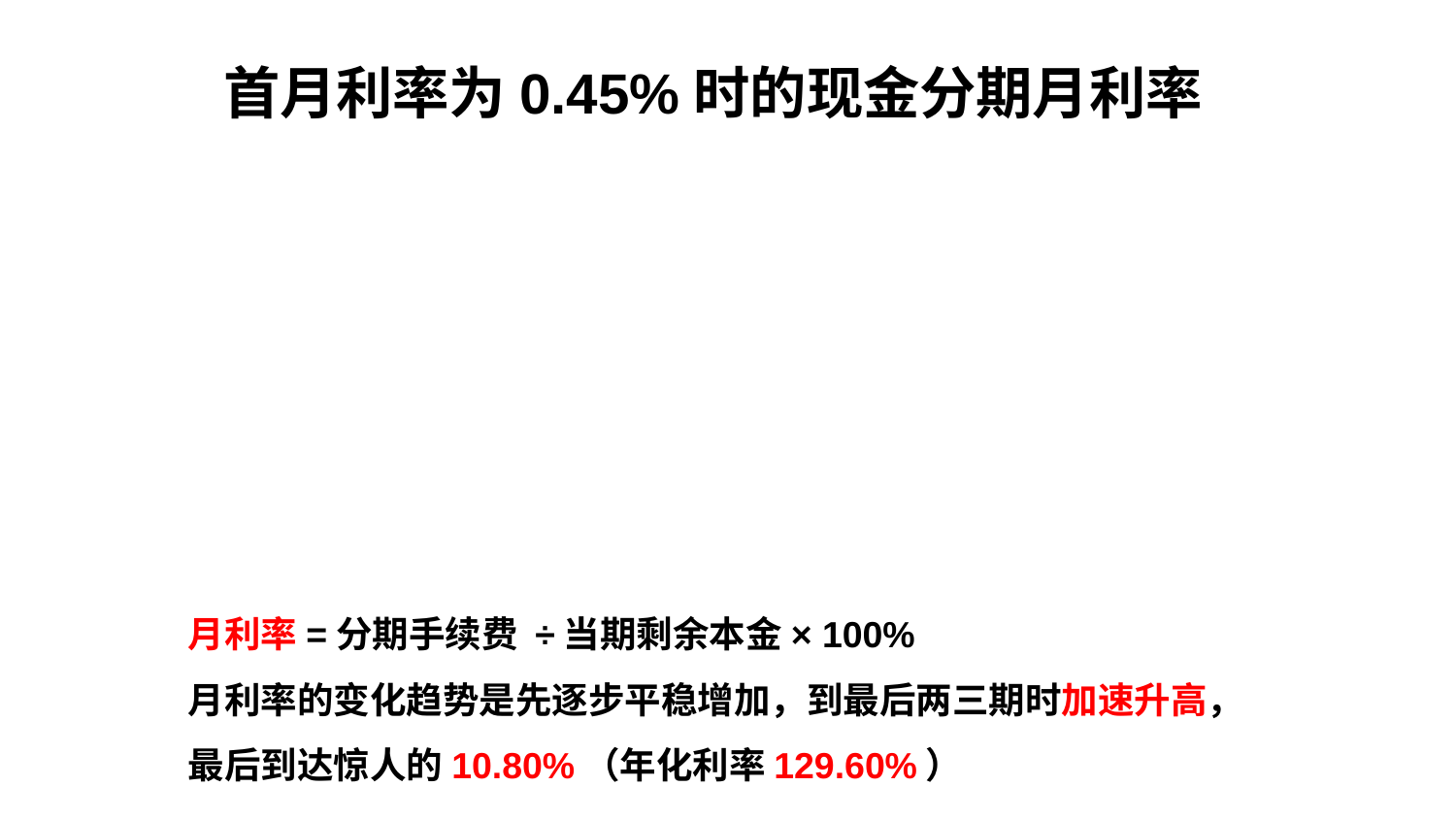

首月利率为0.45%时的现金分期月利率

### Chart

| Category |
|---|
月利率=分期手续费 ÷当期剩余本金× 100%
月利率的变化趋势是先逐步平稳增加，到最后两三期时加速升高，最后到达惊人的10.80%（年化利率129.60%）